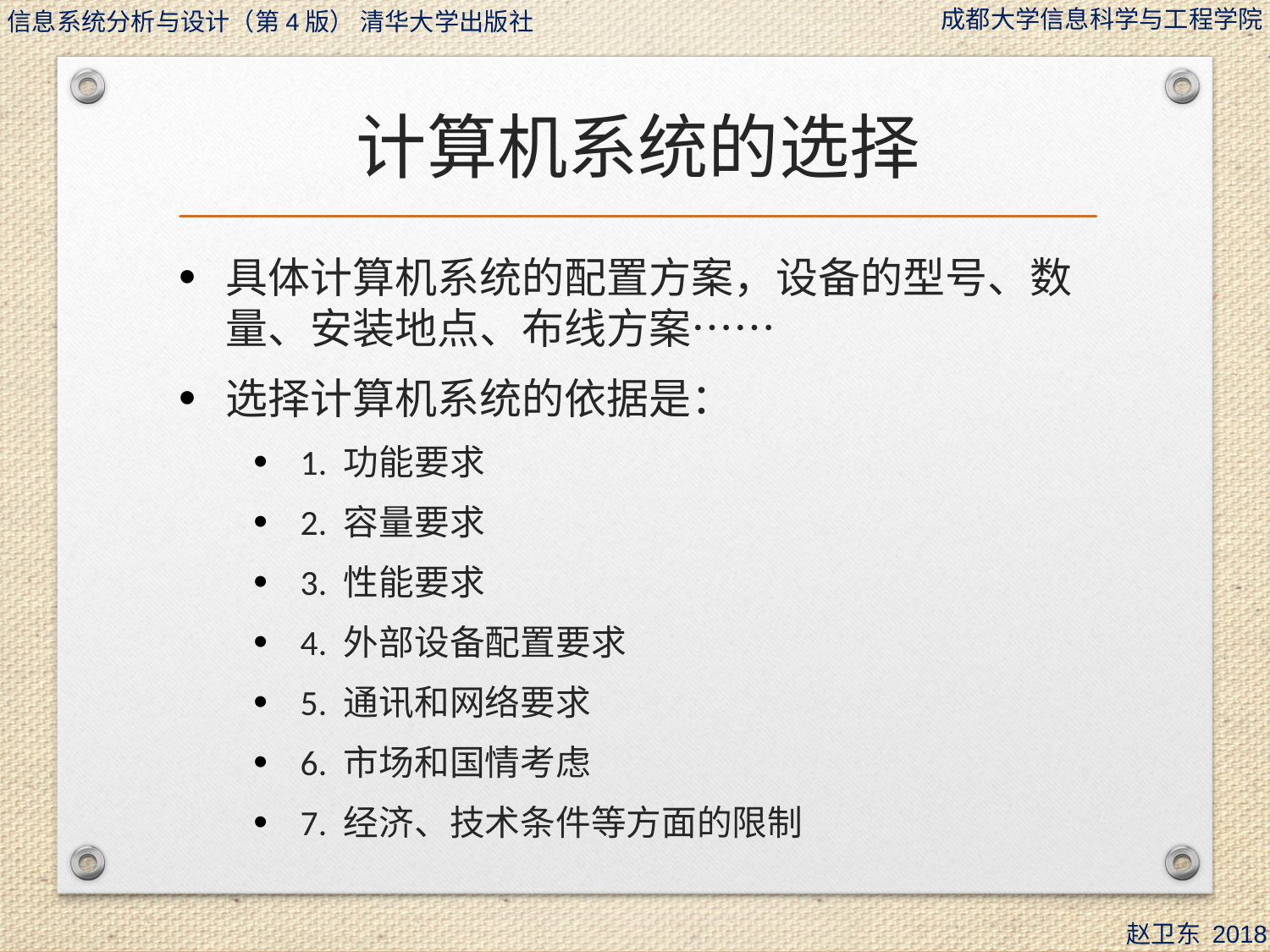

# 计算机系统的选择
具体计算机系统的配置方案，设备的型号、数量、安装地点、布线方案……
选择计算机系统的依据是：
1. 功能要求
2. 容量要求
3. 性能要求
4. 外部设备配置要求
5. 通讯和网络要求
6. 市场和国情考虑
7. 经济、技术条件等方面的限制